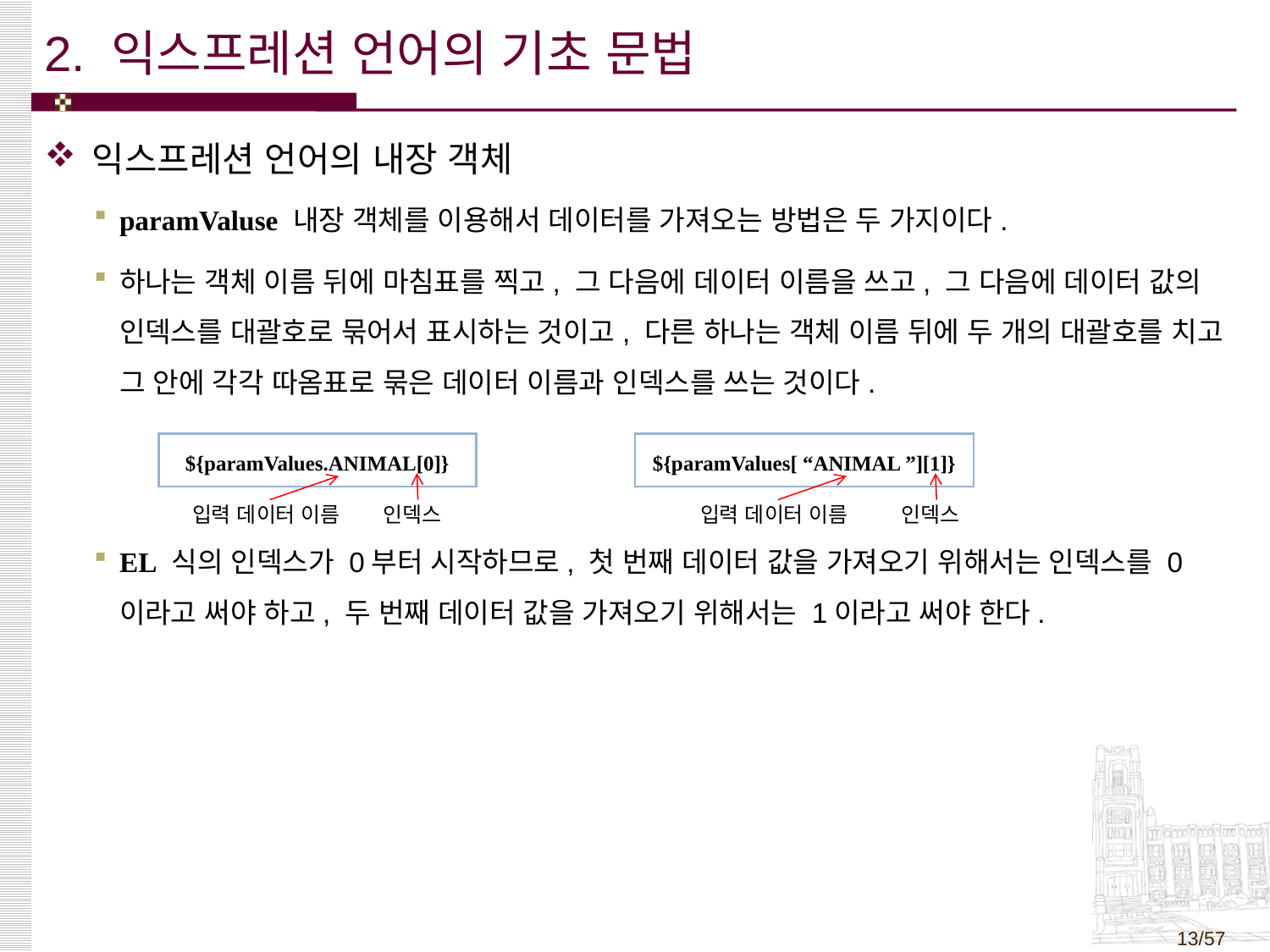

# 2. 익스프레션 언어의 기초 문법
익스프레션 언어의 내장 객체
paramValuse 내장 객체를 이용해서 데이터를 가져오는 방법은 두 가지이다.
하나는 객체 이름 뒤에 마침표를 찍고, 그 다음에 데이터 이름을 쓰고, 그 다음에 데이터 값의 인덱스를 대괄호로 묶어서 표시하는 것이고, 다른 하나는 객체 이름 뒤에 두 개의 대괄호를 치고 그 안에 각각 따옴표로 묶은 데이터 이름과 인덱스를 쓰는 것이다.

EL 식의 인덱스가 0부터 시작하므로, 첫 번째 데이터 값을 가져오기 위해서는 인덱스를 0이라고 써야 하고, 두 번째 데이터 값을 가져오기 위해서는 1이라고 써야 한다.

| ${paramValues.ANIMAL[0]} |
| --- |
| ${paramValues[ “ANIMAL ”][1]} |
| --- |
입력 데이터 이름
인덱스
입력 데이터 이름
인덱스